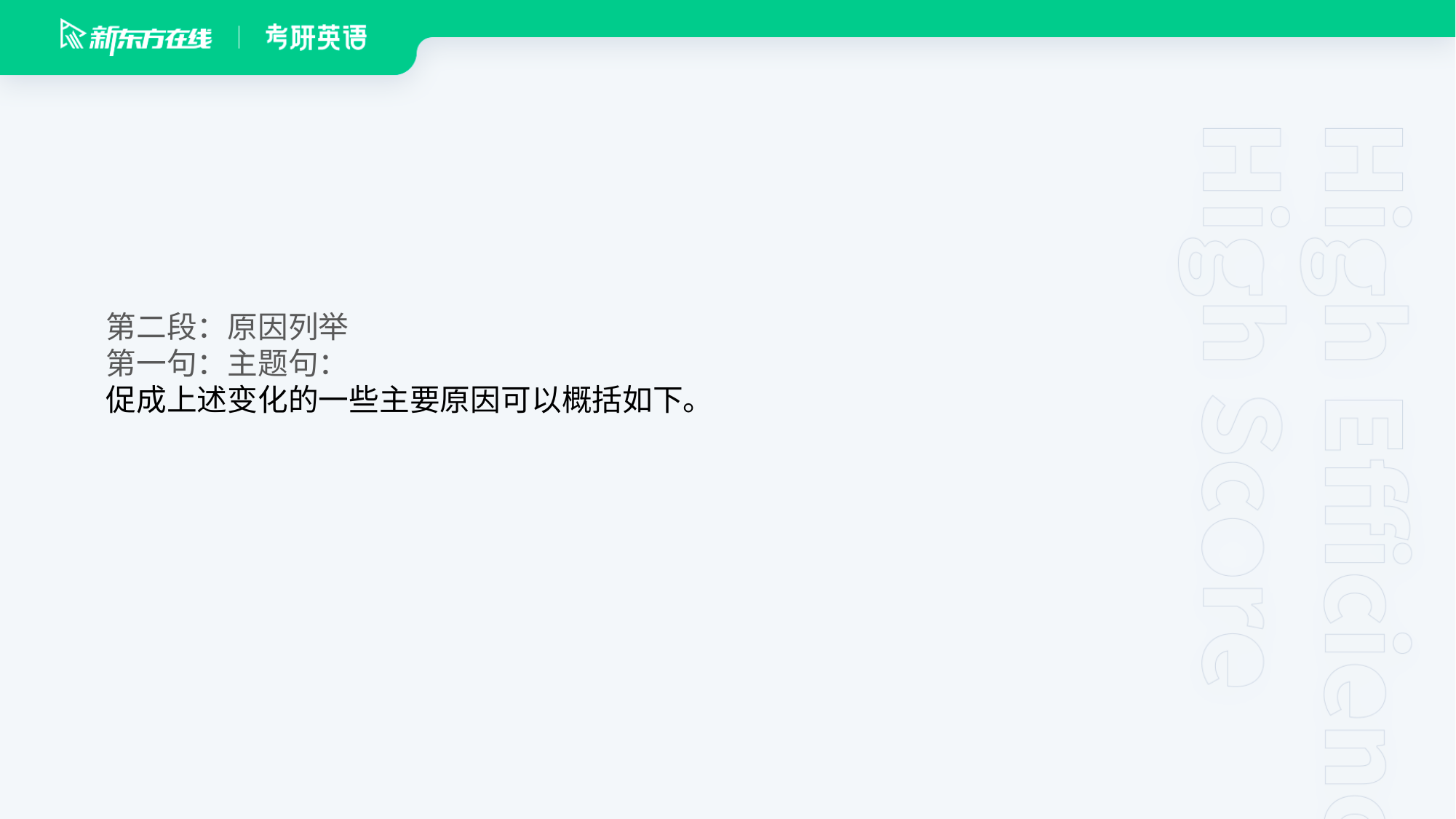

第二段：原因列举
第一句：主题句：
促成上述变化的一些主要原因可以概括如下。